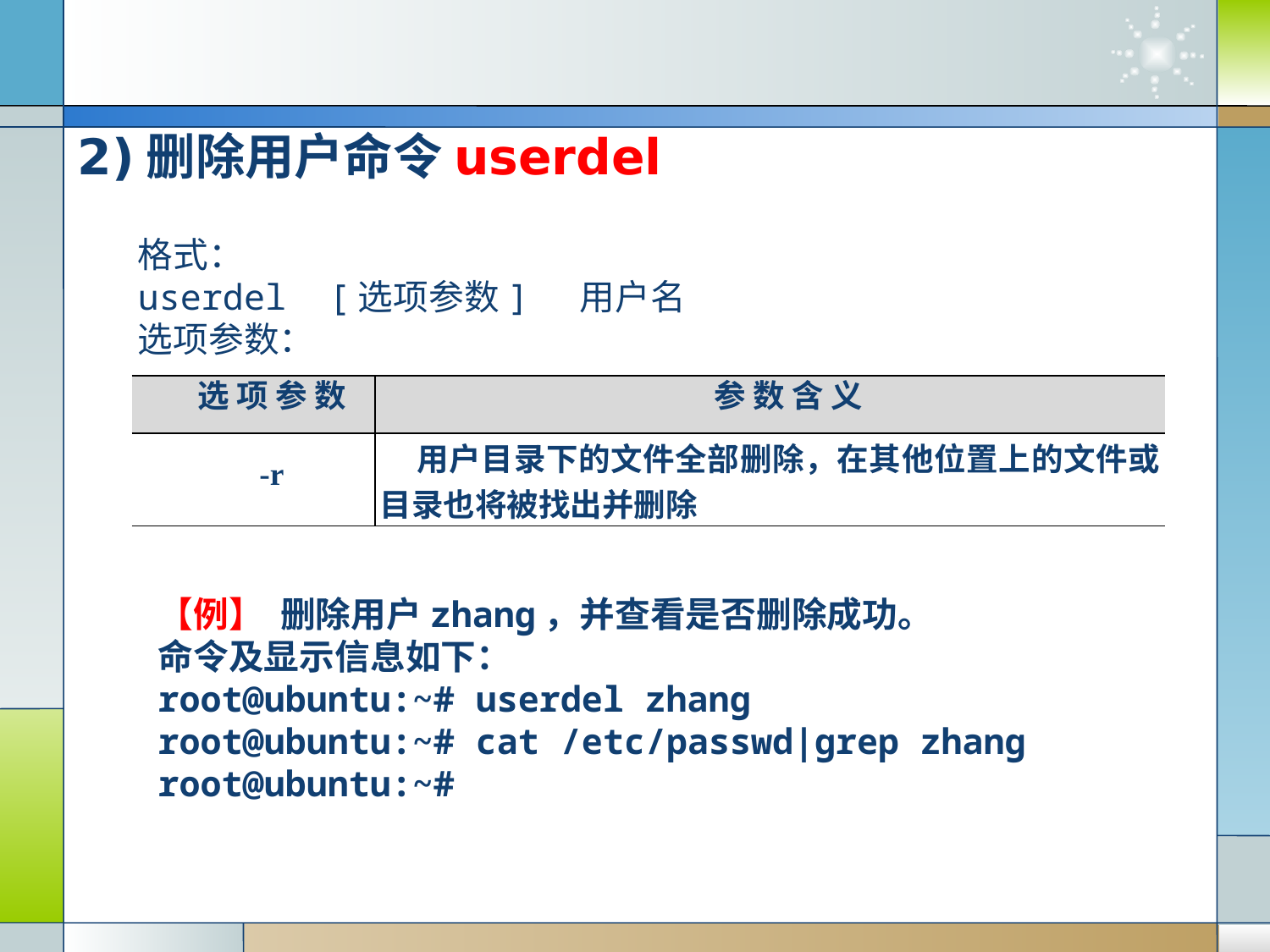

# 2)删除用户命令userdel
格式：
userdel  [选项参数]  用户名
选项参数：
| 选 项 参 数 | 参 数 含 义 |
| --- | --- |
| -r | 用户目录下的文件全部删除，在其他位置上的文件或目录也将被找出并删除 |
【例】  删除用户zhang，并查看是否删除成功。
命令及显示信息如下：
root@ubuntu:~# userdel zhang
root@ubuntu:~# cat /etc/passwd|grep zhang
root@ubuntu:~#